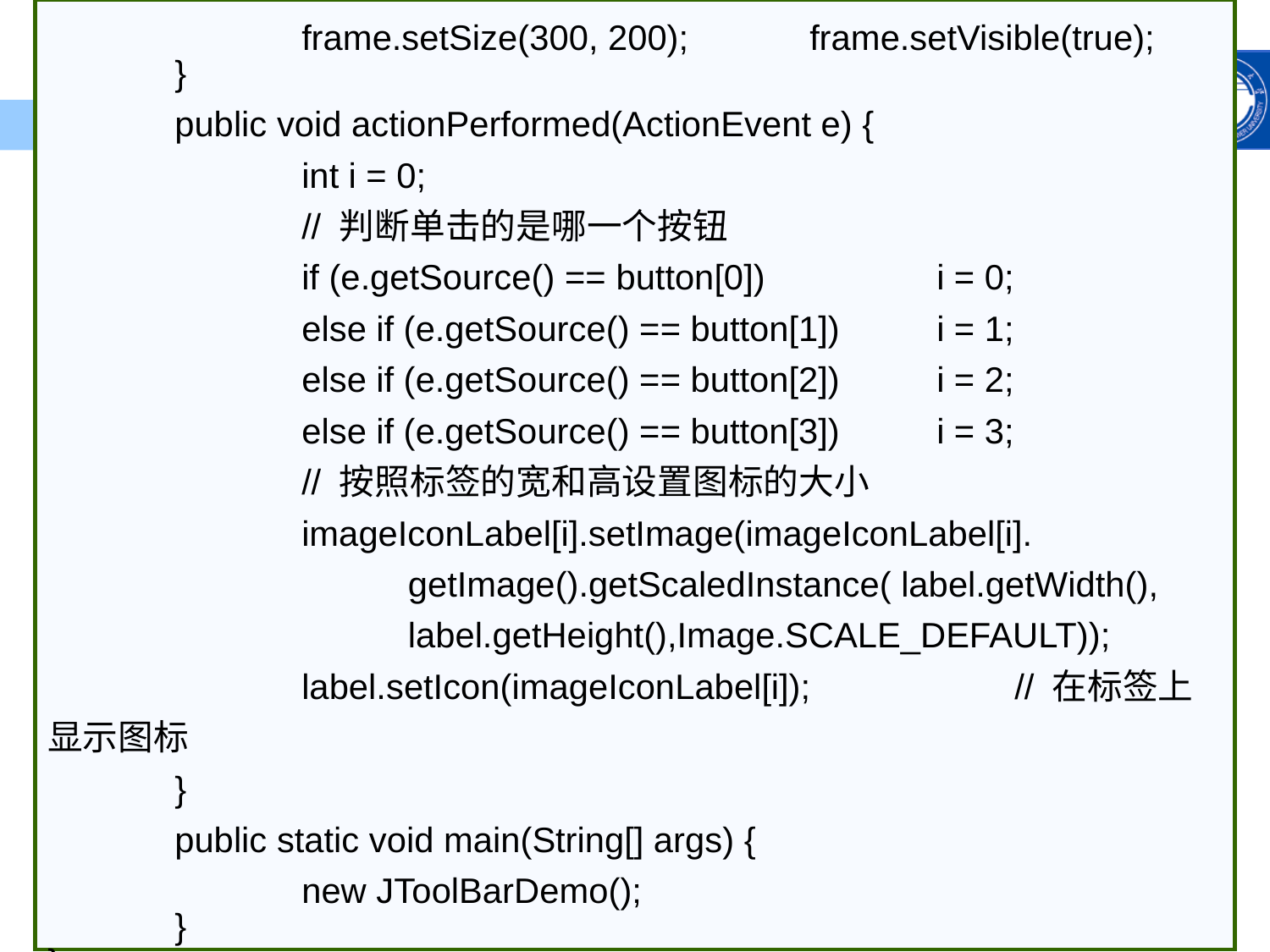

frame.setSize(300, 200);	frame.setVisible(true);
	}
	public void actionPerformed(ActionEvent e) {
		int i = 0;
		// 判断单击的是哪一个按钮
		if (e.getSource() == button[0])		i = 0;
		else if (e.getSource() == button[1])	i = 1;
		else if (e.getSource() == button[2])	i = 2;
		else if (e.getSource() == button[3])	i = 3;
		// 按照标签的宽和高设置图标的大小
		imageIconLabel[i].setImage(imageIconLabel[i].
                                     getImage().getScaledInstance( label.getWidth(),
                                     label.getHeight(),Image.SCALE_DEFAULT));
		label.setIcon(imageIconLabel[i]);	        // 在标签上显示图标
	}
	public static void main(String[] args) {
		new JToolBarDemo();
	}
}